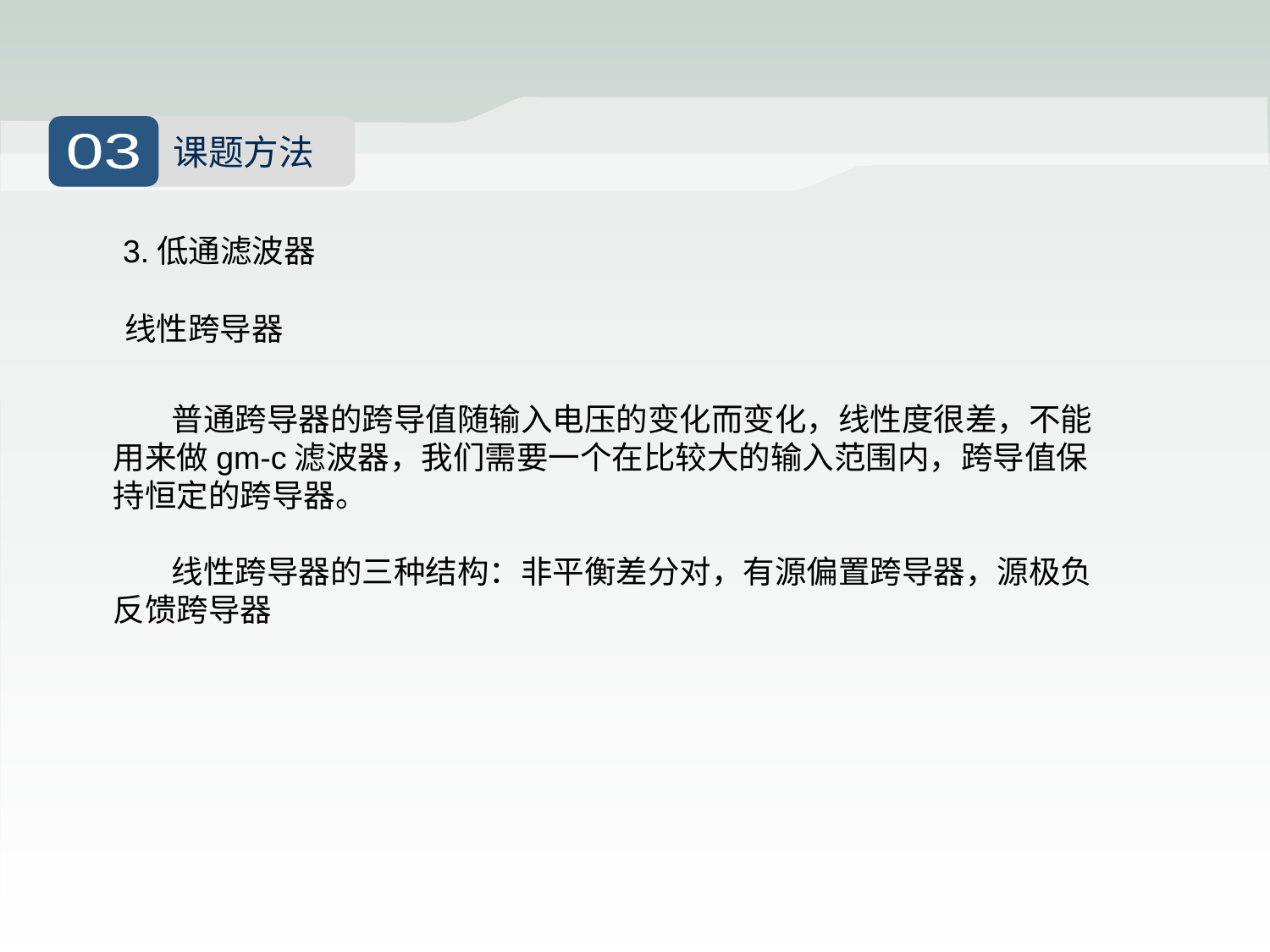

课题方法

03
3.低通滤波器
线性跨导器

       普通跨导器的跨导值随输入电压的变化而变化，线性度很差，不能用来做gm-c滤波器，我们需要一个在比较大的输入范围内，跨导值保持恒定的跨导器。

       线性跨导器的三种结构：非平衡差分对，有源偏置跨导器，源极负反馈跨导器